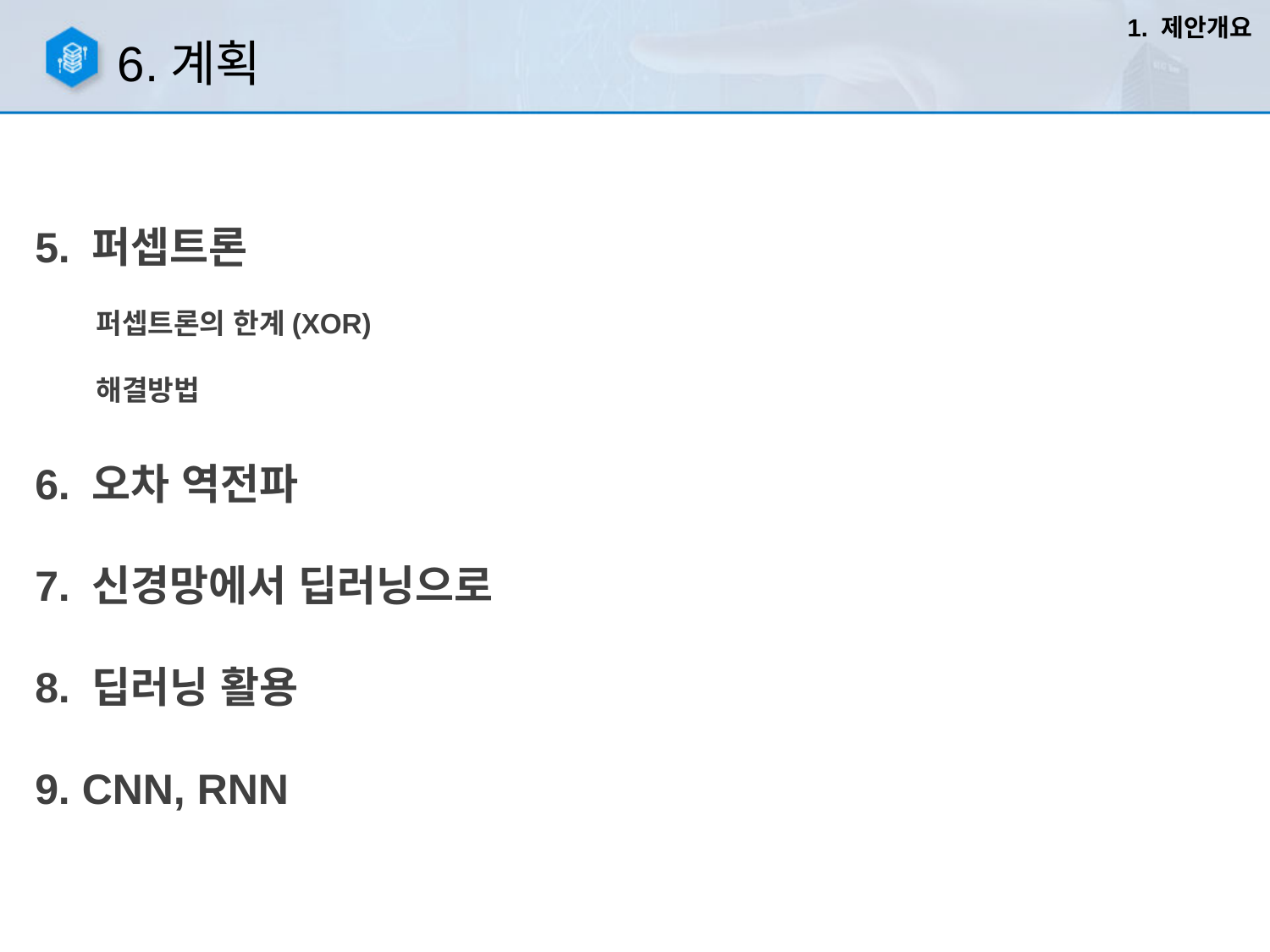

1. 제안개요
6.계획
5. 퍼셉트론
       퍼셉트론의 한계(XOR)
       해결방법
6. 오차 역전파
7. 신경망에서 딥러닝으로
8. 딥러닝 활용
9. CNN, RNN